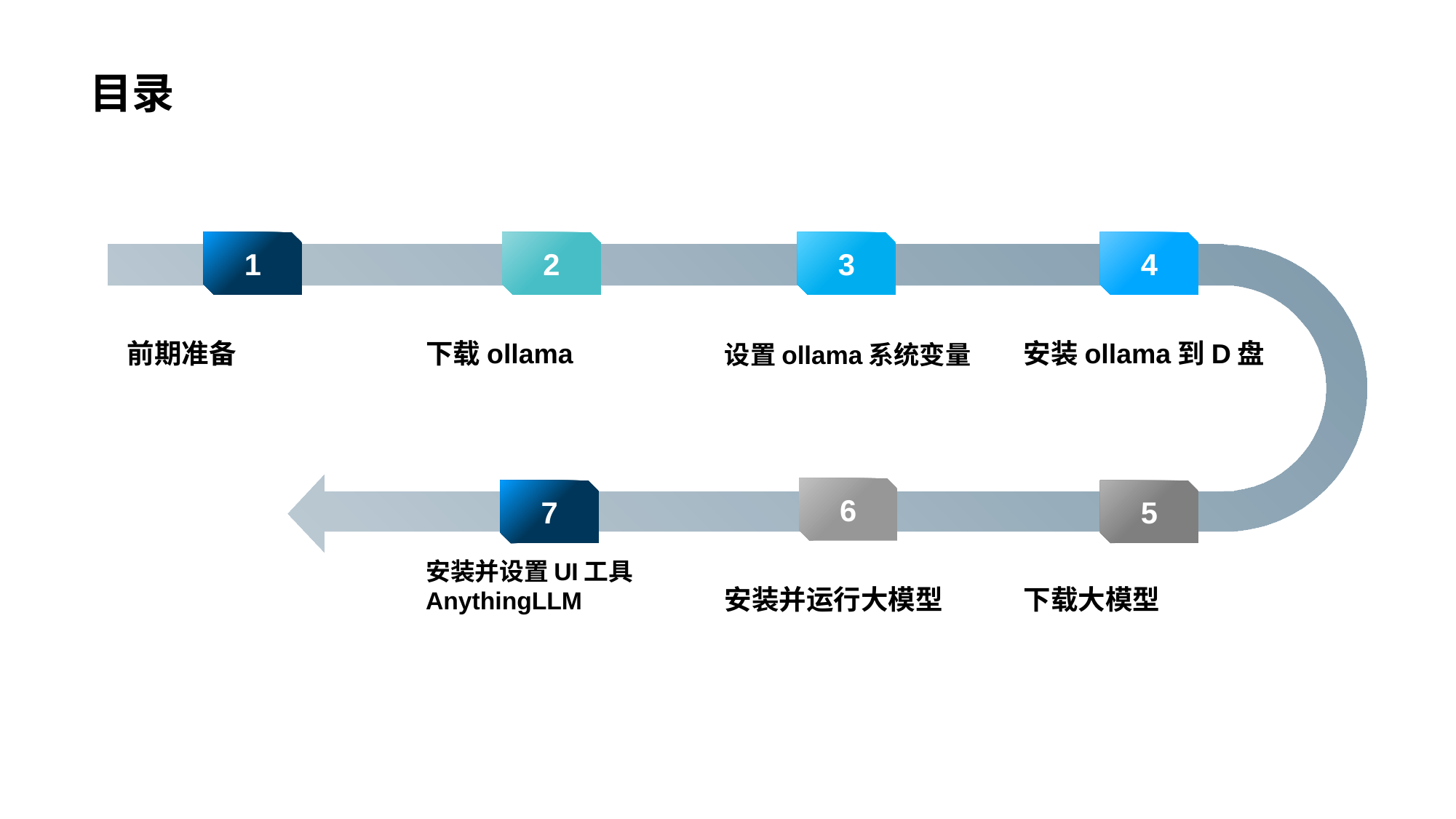

# 目录

1
前期准备

2
下载ollama

3
设置ollama系统变量

4
安装ollama到D盘

6
安装并运行大模型

7
安装并设置UI工具AnythingLLM

5
下载大模型